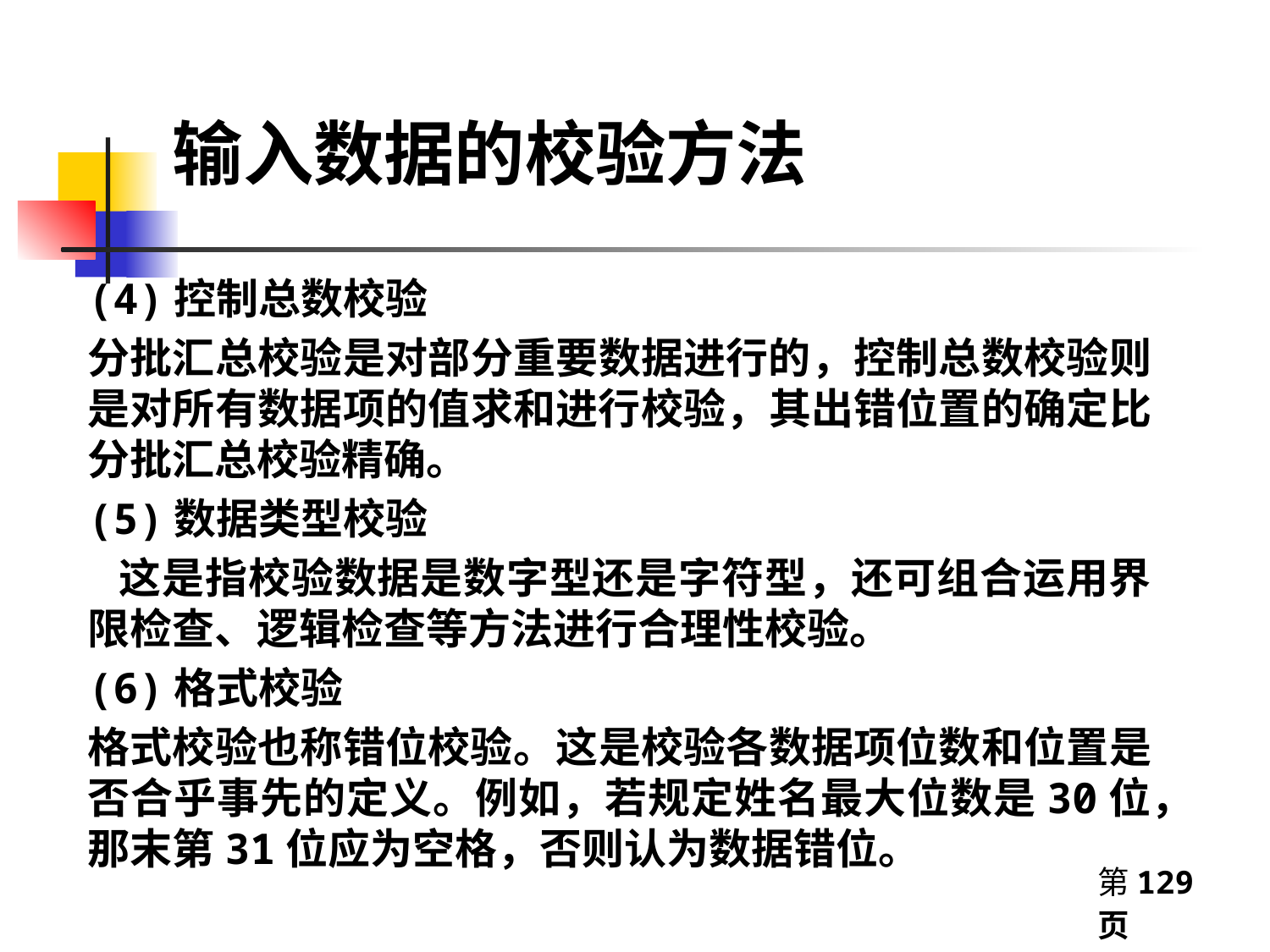

# 输入数据的校验方法
(4)控制总数校验
分批汇总校验是对部分重要数据进行的，控制总数校验则是对所有数据项的值求和进行校验，其出错位置的确定比分批汇总校验精确。
(5)数据类型校验
  这是指校验数据是数字型还是字符型，还可组合运用界限检查、逻辑检查等方法进行合理性校验。
(6)格式校验
格式校验也称错位校验。这是校验各数据项位数和位置是否合乎事先的定义。例如，若规定姓名最大位数是30位，那末第31位应为空格，否则认为数据错位。